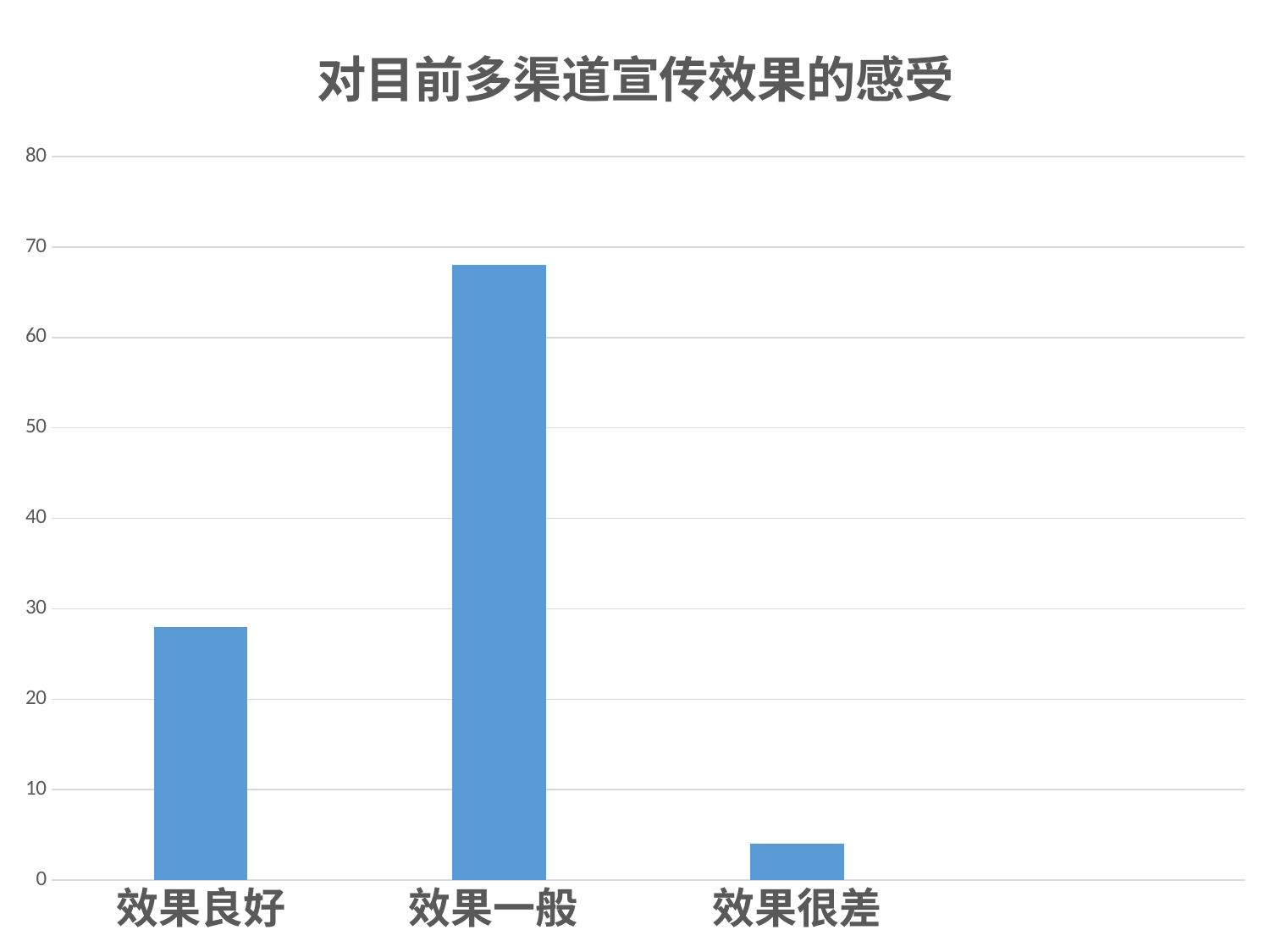

### Chart: 对目前多渠道宣传效果的感受

| Category | 对目前多渠道宣传效果的感受 |
|---|---|
| 效果良好 | 28.0 |
| 效果一般  | 68.0 |
| 效果很差 | 4.0 |